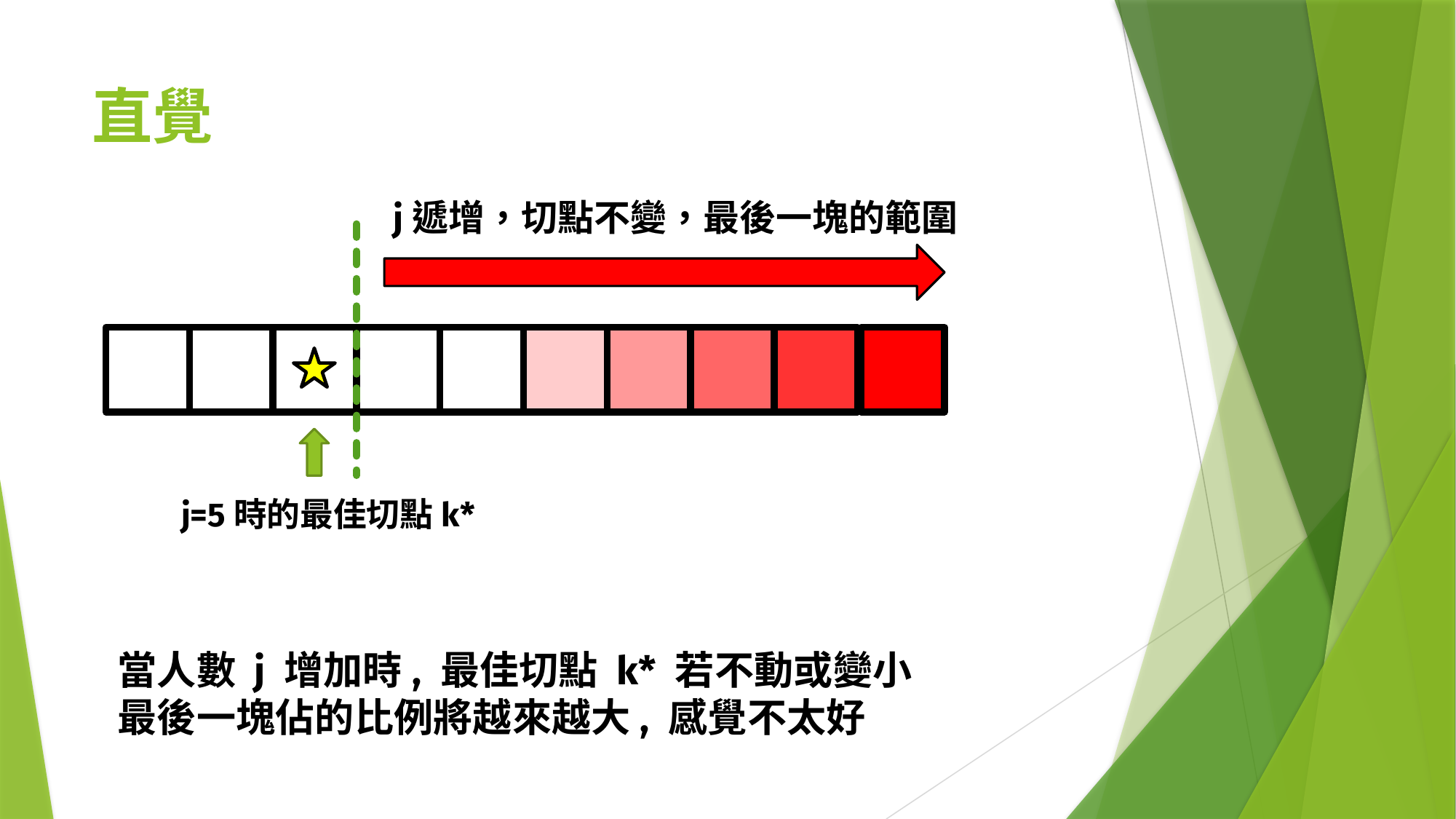

# 直覺
j遞增，切點不變，最後一塊的範圍

j=5時的最佳切點k*
當人數 j 增加時, 最佳切點 k* 若不動或變小
最後一塊佔的比例將越來越大, 感覺不太好